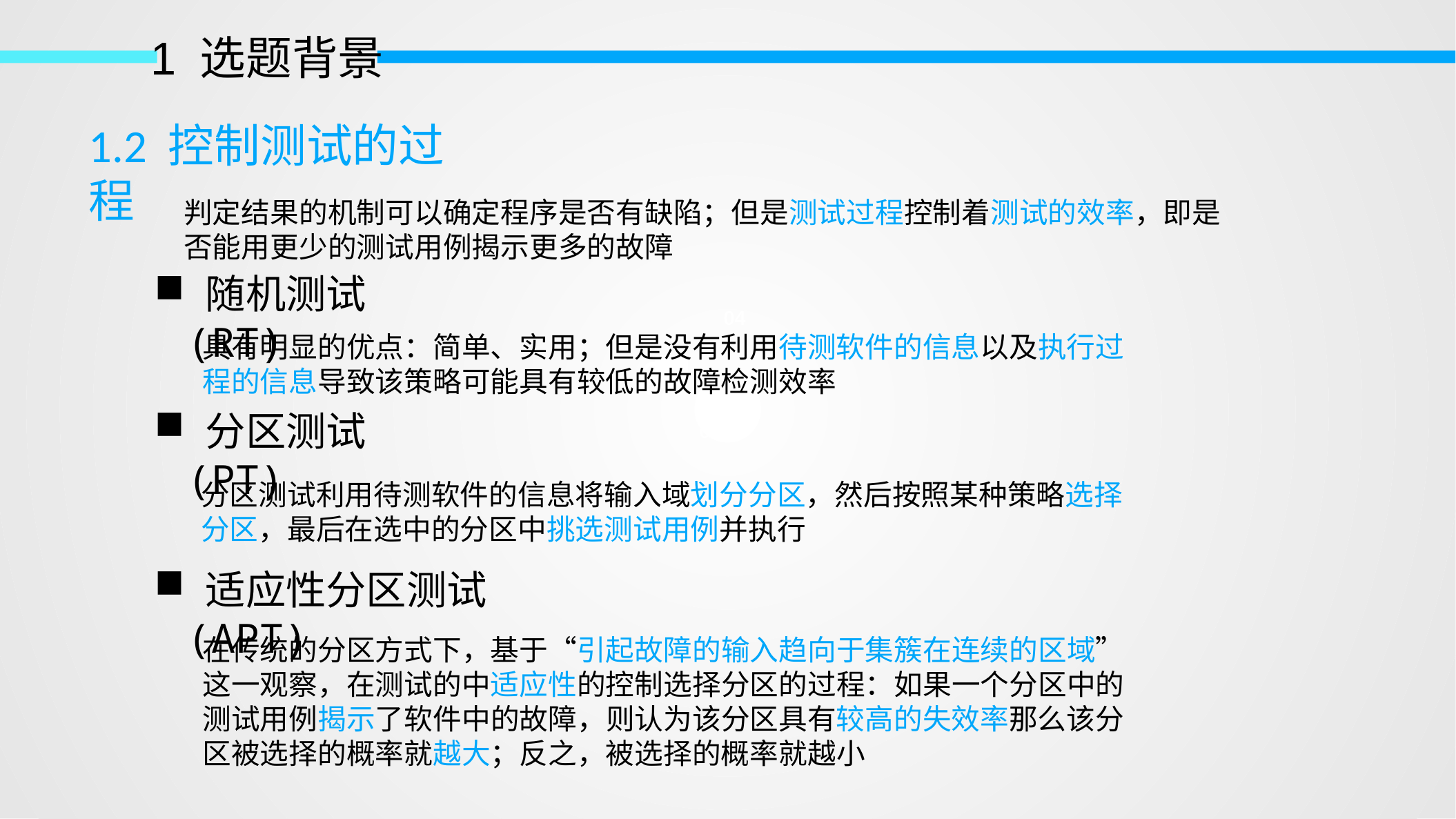

1 选题背景

1.2 控制测试的过程
判定结果的机制可以确定程序是否有缺陷；但是测试过程控制着测试的效率，即是否能用更少的测试用例揭示更多的故障
 随机测试(RT)
04
具有明显的优点：简单、实用；但是没有利用待测软件的信息以及执行过程的信息导致该策略可能具有较低的故障检测效率

 分区测试(PT)
03
分区测试利用待测软件的信息将输入域划分分区，然后按照某种策略选择分区，最后在选中的分区中挑选测试用例并执行
 适应性分区测试(APT)
在传统的分区方式下，基于“引起故障的输入趋向于集簇在连续的区域”这一观察，在测试的中适应性的控制选择分区的过程：如果一个分区中的测试用例揭示了软件中的故障，则认为该分区具有较高的失效率那么该分区被选择的概率就越大；反之，被选择的概率就越小